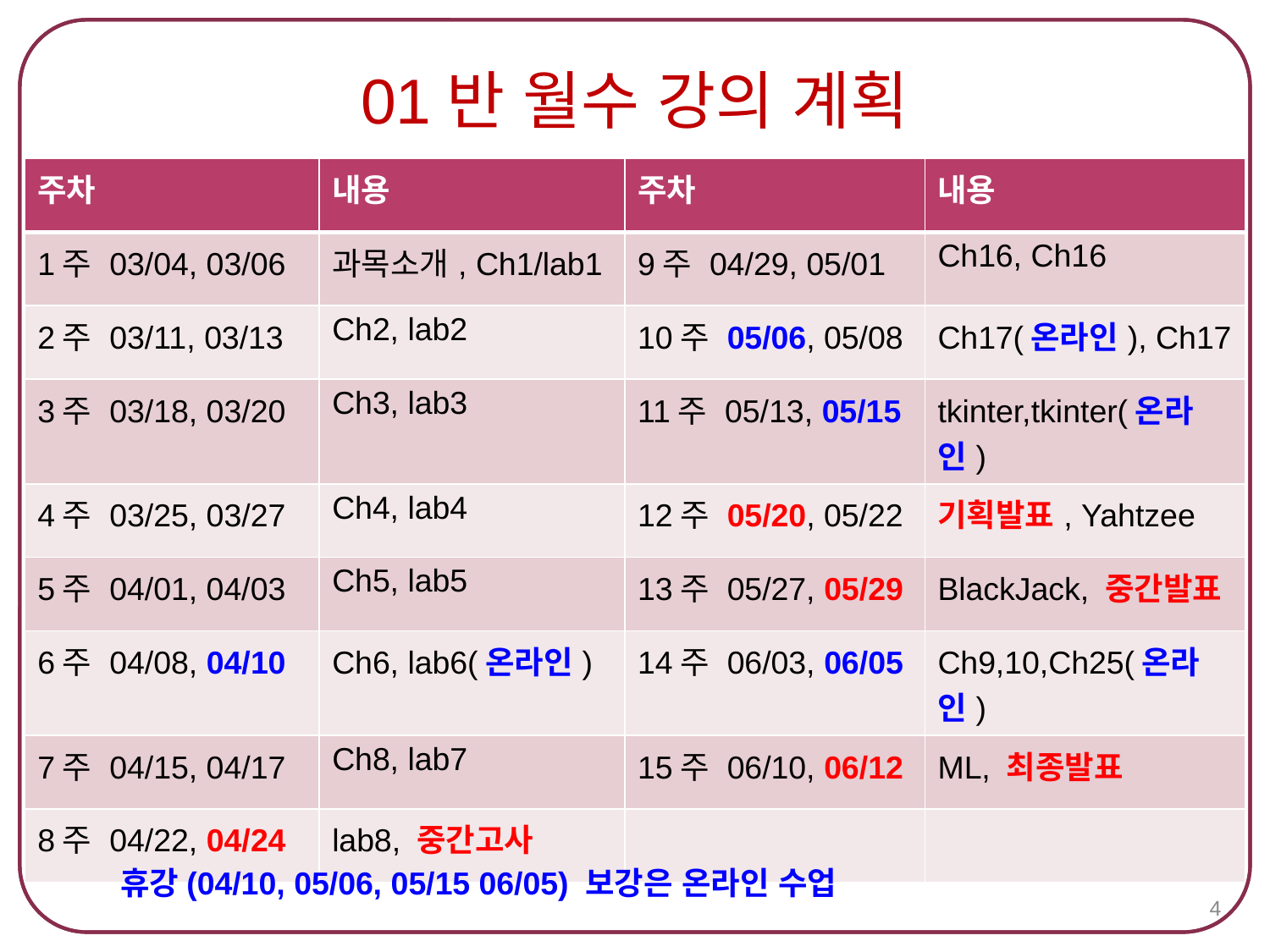

# 01반 월수 강의 계획
| 주차 | 내용 | 주차 | 내용 |
| --- | --- | --- | --- |
| 1주 03/04, 03/06 | 과목소개, Ch1/lab1 | 9주 04/29, 05/01 | Ch16, Ch16 |
| 2주 03/11, 03/13 | Ch2, lab2 | 10주 05/06, 05/08 | Ch17(온라인), Ch17 |
| 3주 03/18, 03/20 | Ch3, lab3 | 11주 05/13, 05/15 | tkinter,tkinter(온라인) |
| 4주 03/25, 03/27 | Ch4, lab4 | 12주 05/20, 05/22 | 기획발표, Yahtzee |
| 5주 04/01, 04/03 | Ch5, lab5 | 13주 05/27, 05/29 | BlackJack, 중간발표 |
| 6주 04/08, 04/10 | Ch6, lab6(온라인) | 14주 06/03, 06/05 | Ch9,10,Ch25(온라인) |
| 7주 04/15, 04/17 | Ch8, lab7 | 15주 06/10, 06/12 | ML, 최종발표 |
| 8주 04/22, 04/24 | lab8, 중간고사 |  |  |
휴강(04/10, 05/06, 05/15 06/05) 보강은 온라인 수업
4